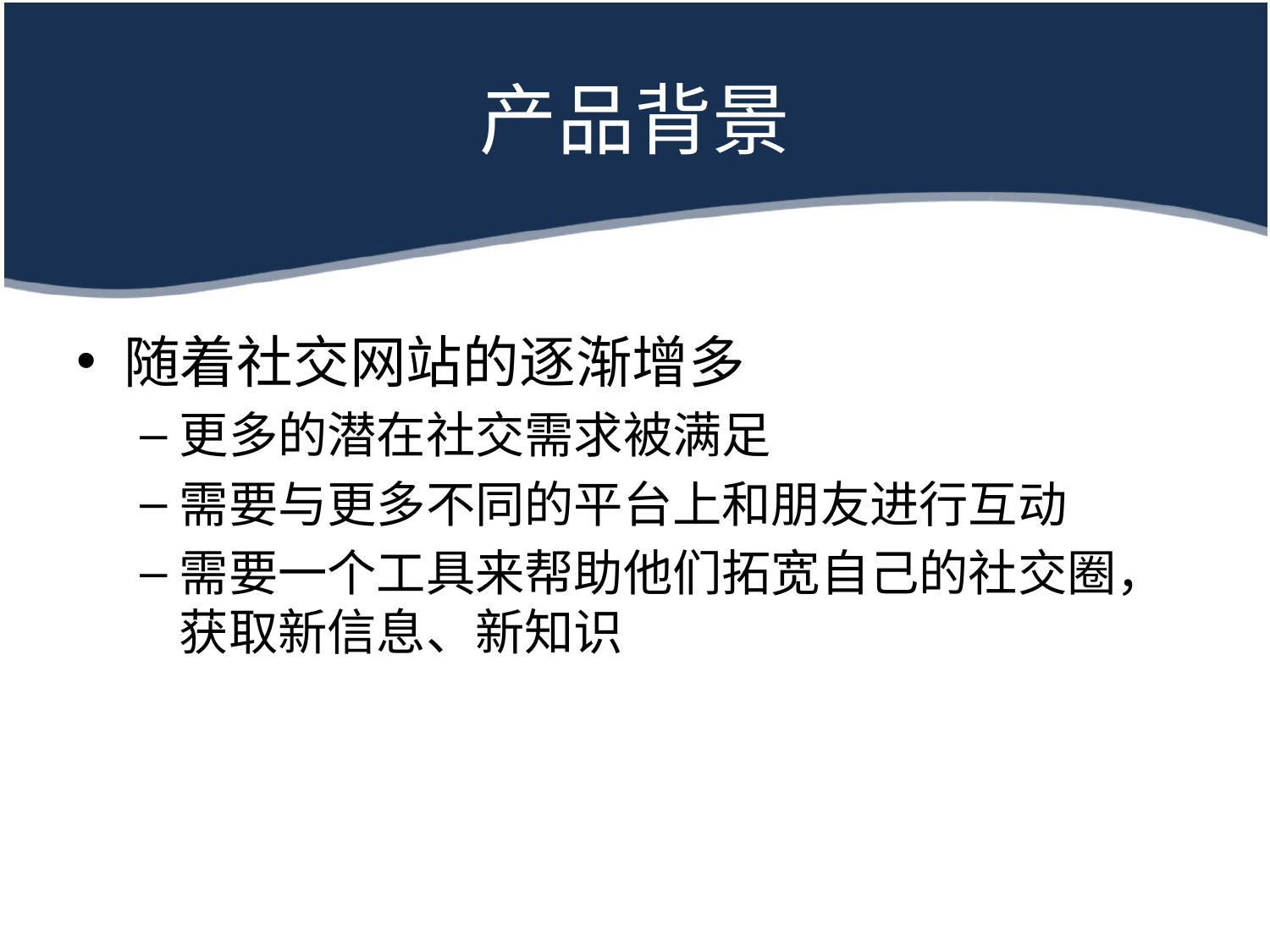

# 产品背景
随着社交网站的逐渐增多
更多的潜在社交需求被满足
需要与更多不同的平台上和朋友进行互动
需要一个工具来帮助他们拓宽自己的社交圈，获取新信息、新知识